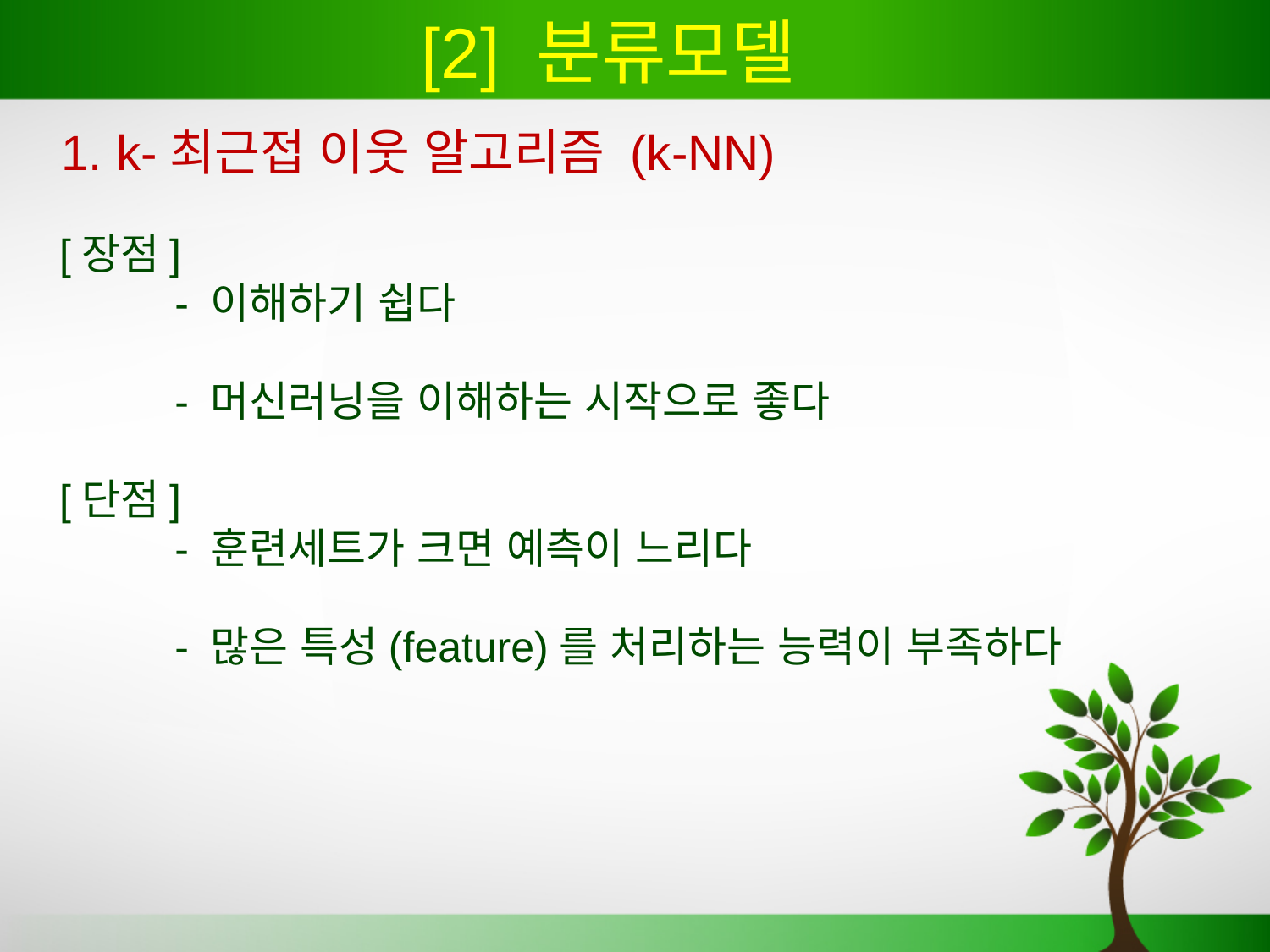

# [2] 분류모델
 1. k-최근접 이웃 알고리즘 (k-NN)

 [장점]
       	- 이해하기 쉽다

	- 머신러닝을 이해하는 시작으로 좋다

 [단점]
	- 훈련세트가 크면 예측이 느리다

	- 많은 특성(feature)를 처리하는 능력이 부족하다